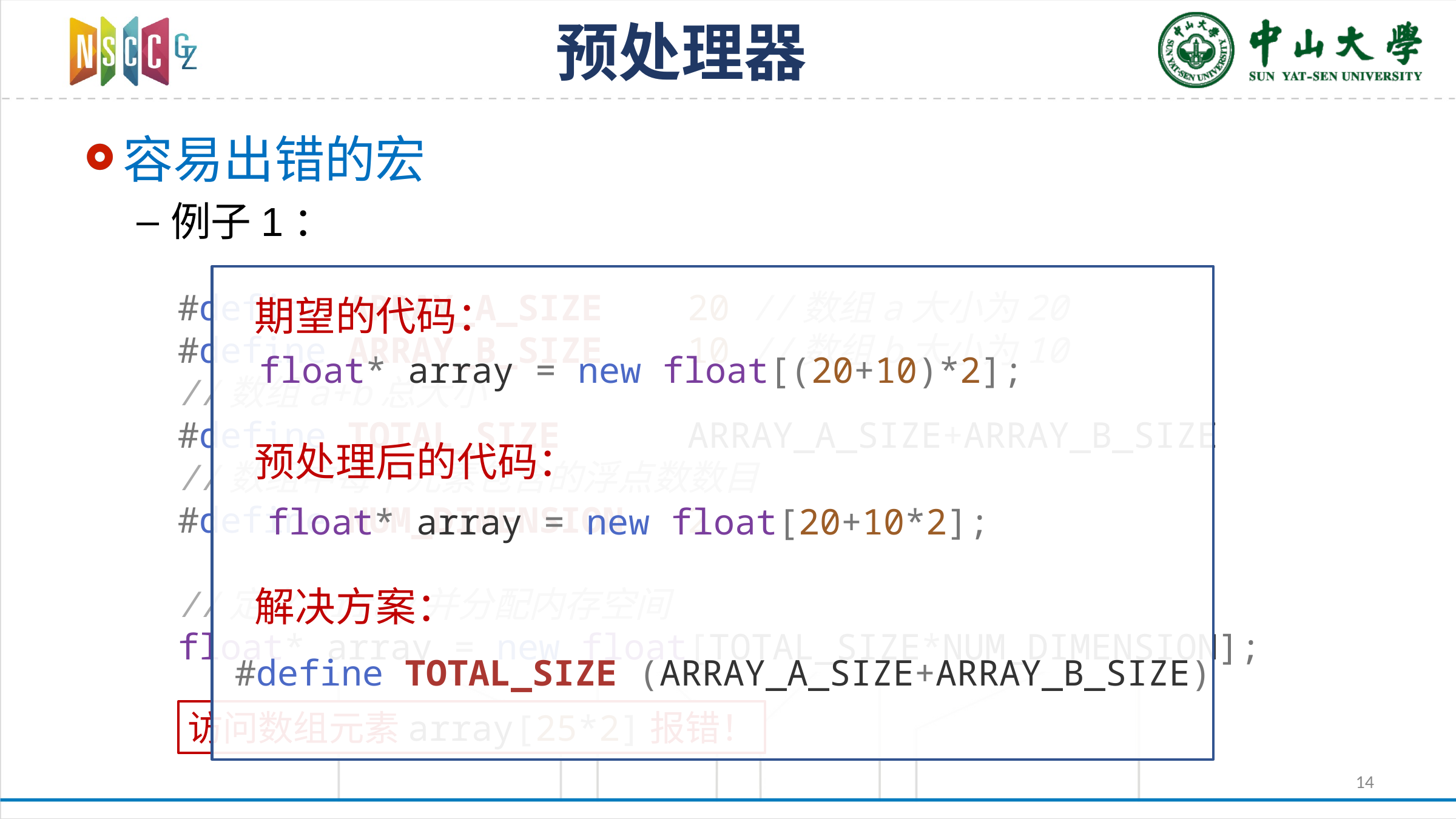

# 预处理器
容易出错的宏
例子1：

#define ARRAY_A_SIZE    20 //数组a大小为20
#define ARRAY_B_SIZE    10 //数组b大小为10
//数组a+b总大小
#define TOTAL_SIZE      ARRAY_A_SIZE+ARRAY_B_SIZE
//数组中每个元素包含的浮点数数目
#define NUM_DIMENSION   2
//定义array并分配内存空间
float* array = new float[TOTAL_SIZE*NUM_DIMENSION];
期望的代码：

预处理后的代码：

解决方案：

float* array = new float[(20+10)*2];
float* array = new float[20+10*2];
#define TOTAL_SIZE (ARRAY_A_SIZE+ARRAY_B_SIZE)
访问数组元素array[25*2]报错！
14